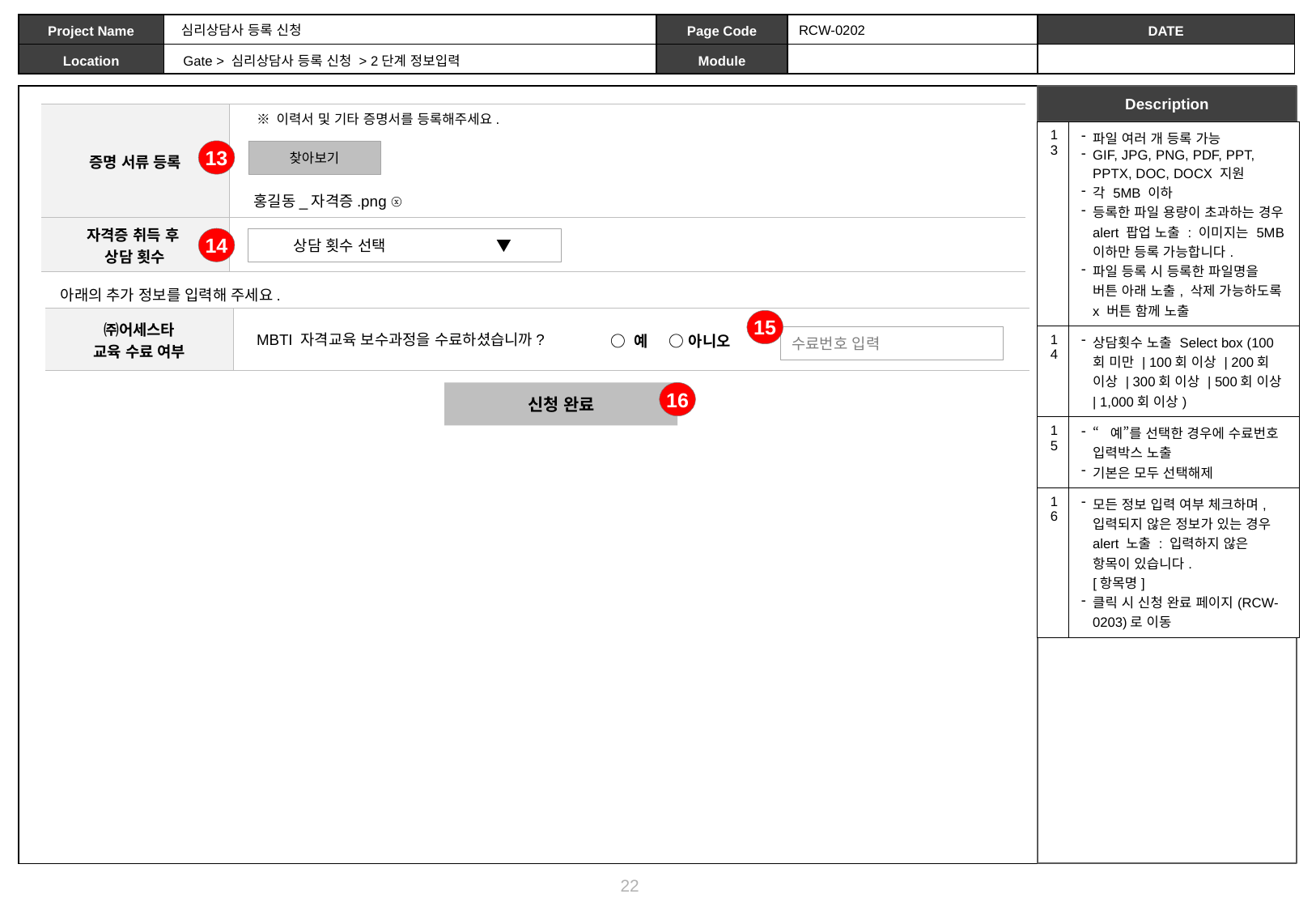

심리상담사 등록 신청
RCW-0202
Gate > 심리상담사 등록 신청 > 2단계 정보입력
| 증명 서류 등록 |  |
| --- | --- |
| 자격증 취득 후 상담 횟수 |  |
※ 이력서 및 기타 증명서를 등록해주세요.
| 13 | 파일 여러 개 등록 가능 GIF, JPG, PNG, PDF, PPT, PPTX, DOC, DOCX 지원 각 5MB 이하 등록한 파일 용량이 초과하는 경우 alert 팝업 노출 : 이미지는 5MB 이하만 등록 가능합니다. 파일 등록 시 등록한 파일명을 버튼 아래 노출, 삭제 가능하도록 x 버튼 함께 노출 |
| --- | --- |
| 14 | 상담횟수 노출 Select box (100회 미만 | 100회 이상 | 200회 이상 | 300회 이상 | 500회 이상 | 1,000회 이상) |
| 15 | “예”를 선택한 경우에 수료번호 입력박스 노출 기본은 모두 선택해제 |
| 16 | 모든 정보 입력 여부 체크하며, 입력되지 않은 정보가 있는 경우 alert 노출 : 입력하지 않은 항목이 있습니다. [항목명] 클릭 시 신청 완료 페이지(RCW-0203)로 이동 |
13
찾아보기
홍길동_자격증.png ⓧ
14
상담 횟수 선택                          ▼
아래의 추가 정보를 입력해 주세요.
| ㈜어세스타 교육 수료 여부 |  |
| --- | --- |
15
MBTI 자격교육 보수과정을 수료하셨습니까?
○ 예     ○ 아니오
수료번호 입력
11
신청 완료
16
22